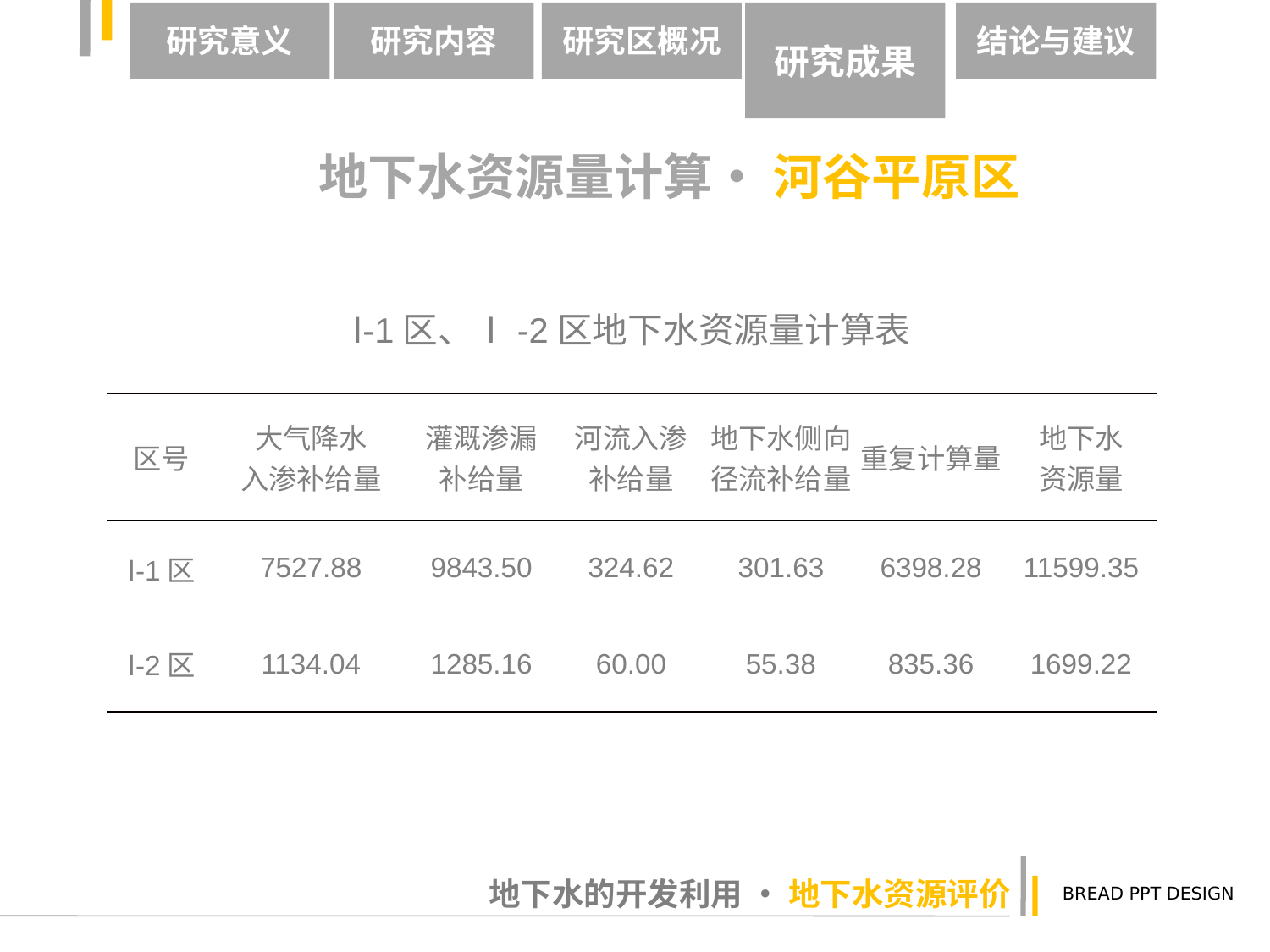

研究意义
研究内容
研究区概况
研究成果
结论与建议
# 地下水资源量计算• 河谷平原区
Ⅰ-1区、Ⅰ-2区地下水资源量计算表
| 区号 | 大气降水 入渗补给量 | 灌溉渗漏 补给量 | 河流入渗 补给量 | 地下水侧向径流补给量 | 重复计算量 | 地下水 资源量 |
| --- | --- | --- | --- | --- | --- | --- |
| Ⅰ-1区 | 7527.88 | 9843.50 | 324.62 | 301.63 | 6398.28 | 11599.35 |
| Ⅰ-2区 | 1134.04 | 1285.16 | 60.00 | 55.38 | 835.36 | 1699.22 |
地下水的开发利用 • 地下水资源评价